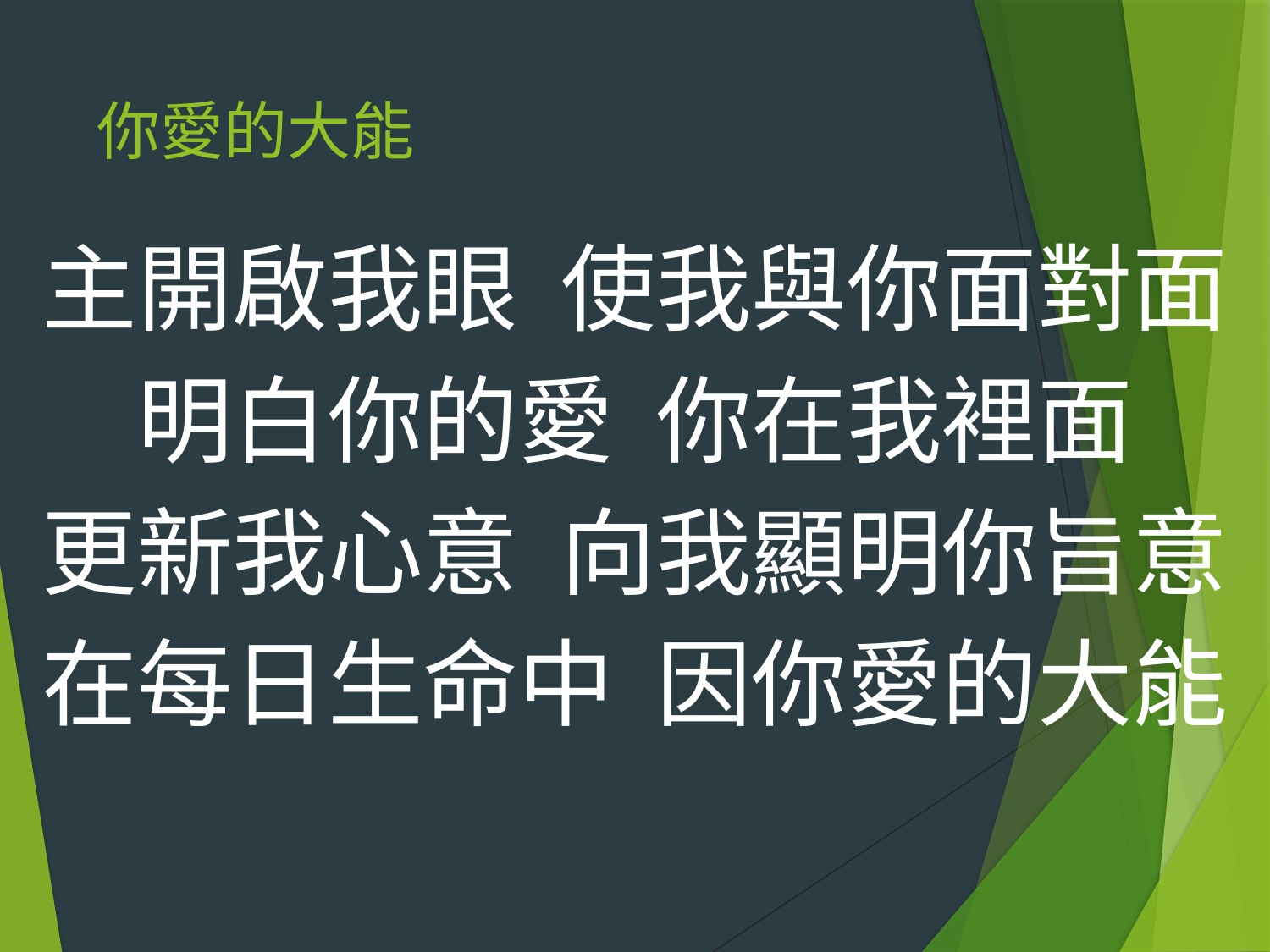

# 你愛的大能
主開啟我眼  使我與你面對面
明白你的愛  你在我裡面
更新我心意  向我顯明你旨意
在每日生命中  因你愛的大能